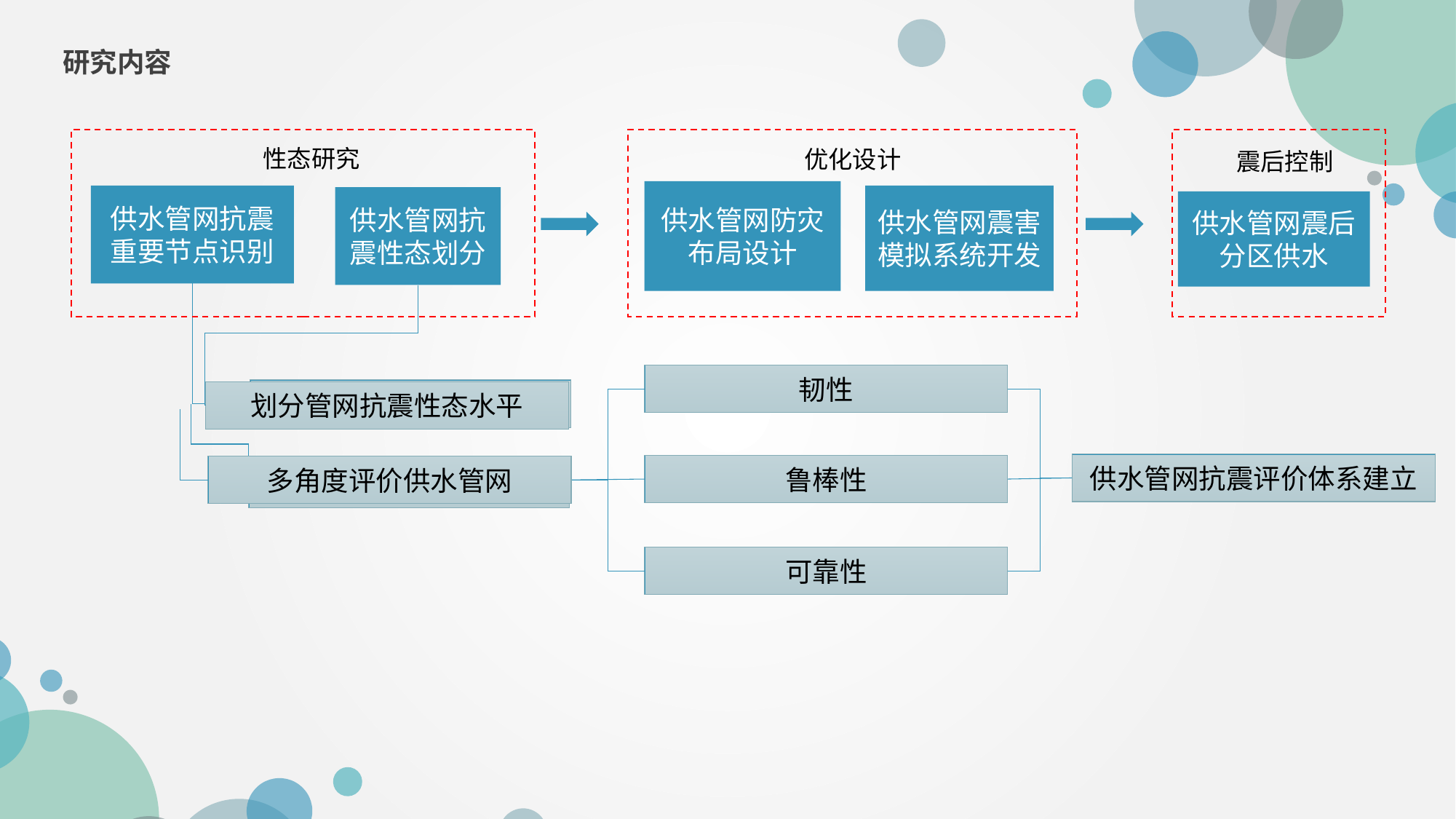

研究内容

性态研究
优化设计
震后控制
供水管网防灾布局设计
供水管网抗震重要节点识别
供水管网震害模拟系统开发
供水管网抗震性态划分
供水管网震后分区供水

供水系统中的重要节点
用水用户中的重要节点
划分管网抗震性态水平
多角度评价供水管网
韧性
鲁棒性
可靠性
供水管网抗震评价体系建立